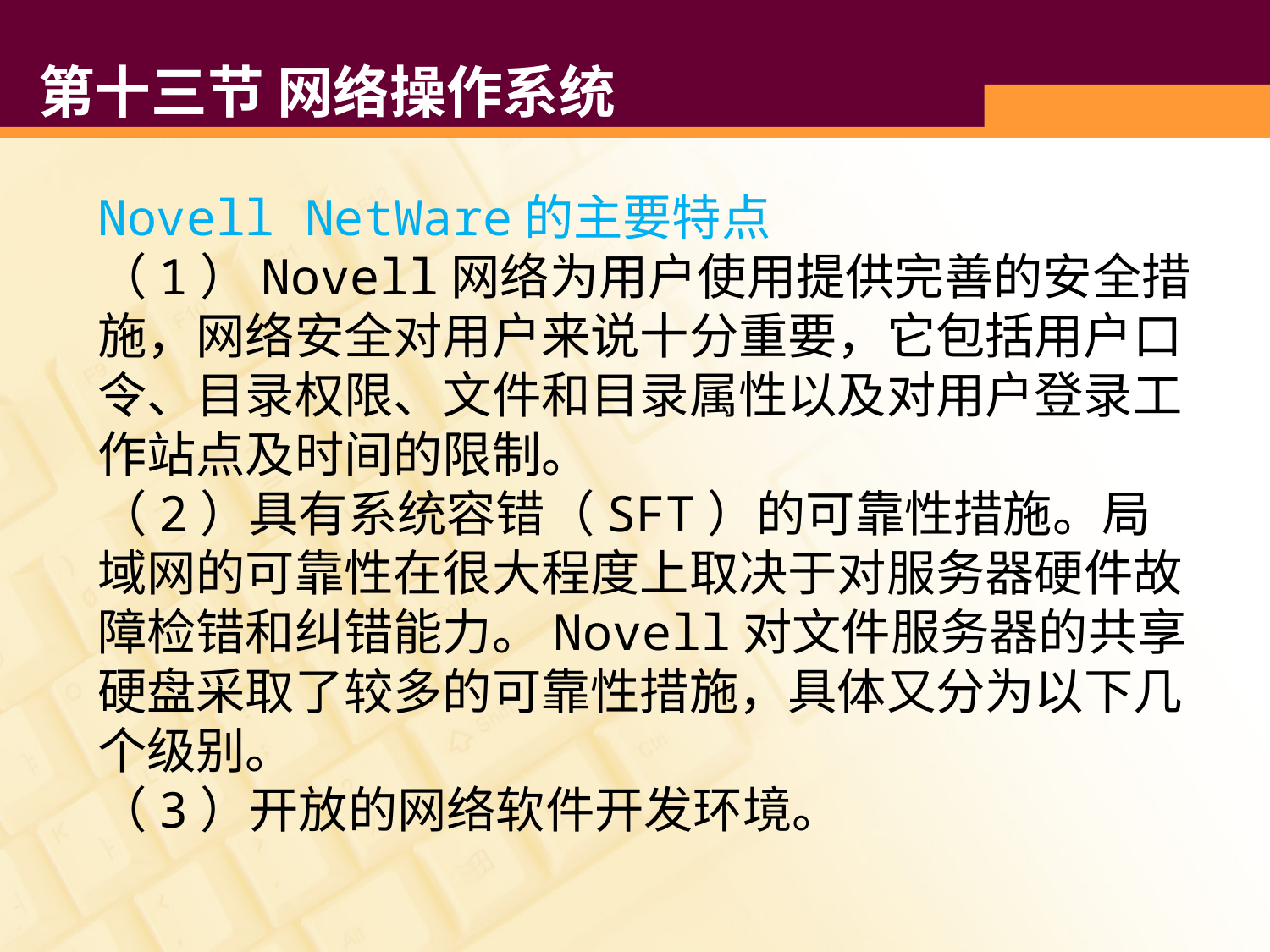

# 第十三节 网络操作系统
Novell NetWare的主要特点
（1）Novell网络为用户使用提供完善的安全措施，网络安全对用户来说十分重要，它包括用户口令、目录权限、文件和目录属性以及对用户登录工作站点及时间的限制。
（2）具有系统容错（SFT）的可靠性措施。局域网的可靠性在很大程度上取决于对服务器硬件故障检错和纠错能力。Novell对文件服务器的共享硬盘采取了较多的可靠性措施，具体又分为以下几个级别。
（3）开放的网络软件开发环境。